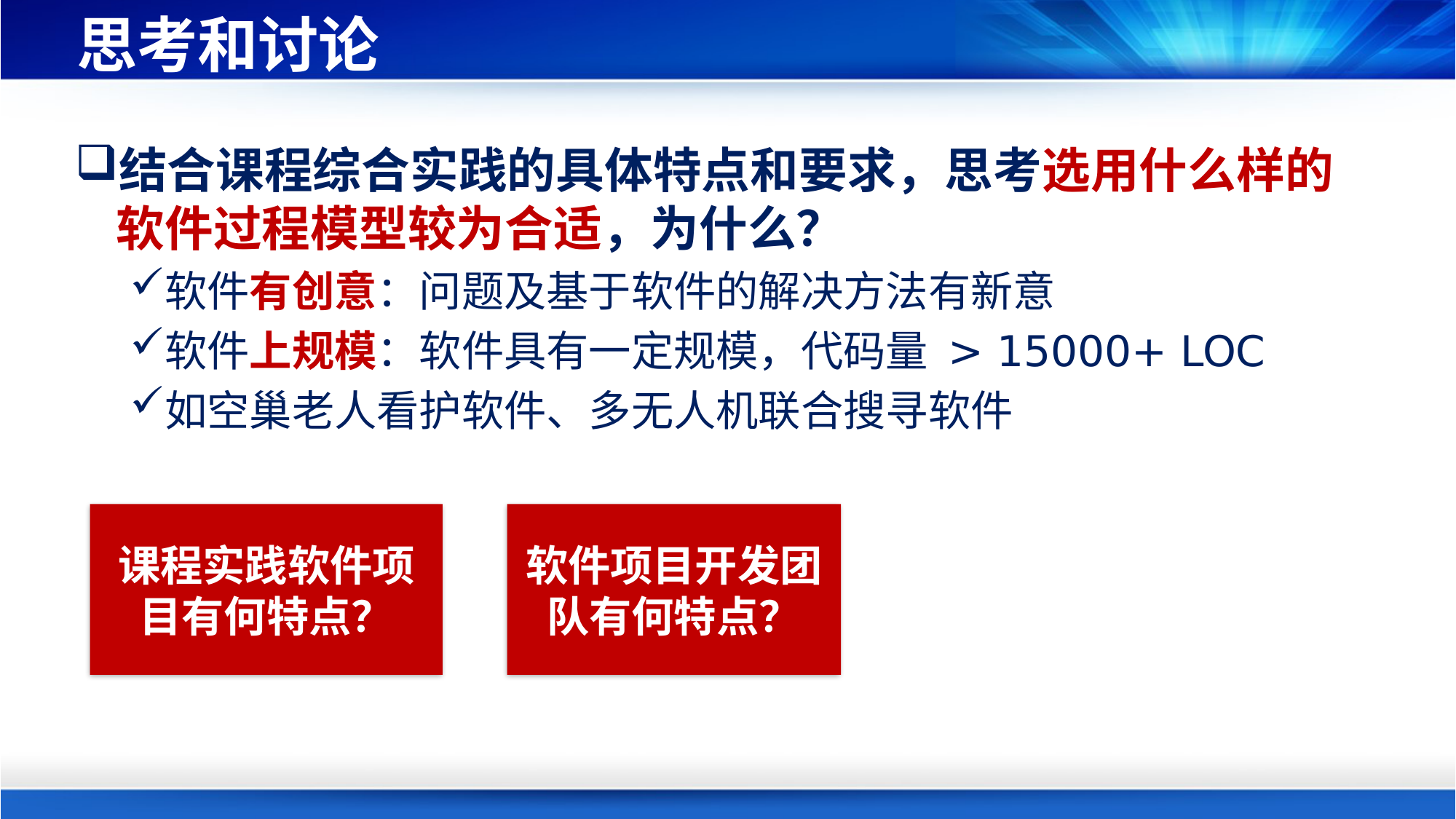

# 思考和讨论
结合课程综合实践的具体特点和要求，思考选用什么样的软件过程模型较为合适，为什么？
软件有创意：问题及基于软件的解决方法有新意
软件上规模：软件具有一定规模，代码量 > 15000+ LOC
如空巢老人看护软件、多无人机联合搜寻软件
课程实践软件项目有何特点？
软件项目开发团队有何特点？